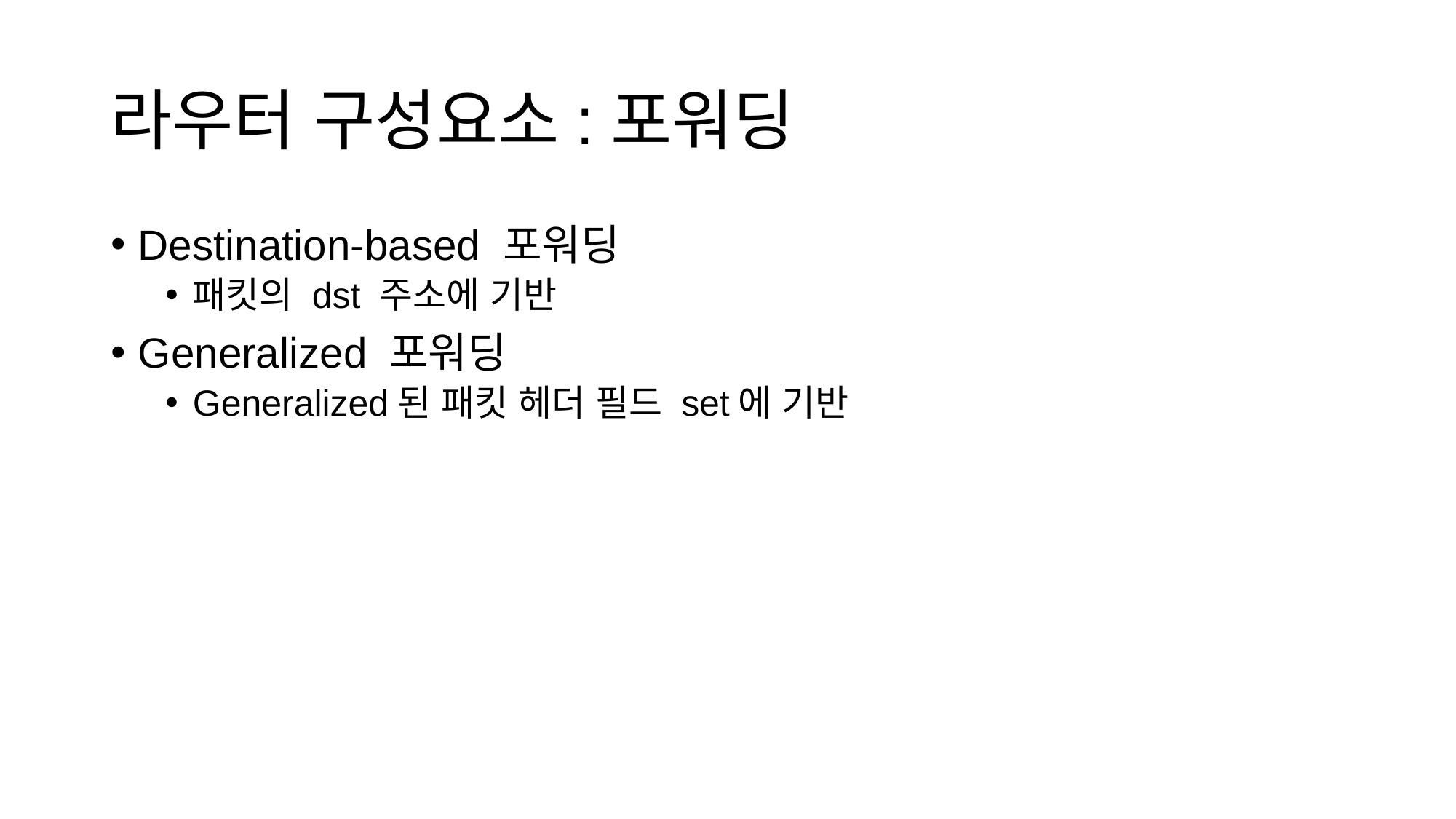

# 라우터 구성요소:포워딩
Destination-based 포워딩
패킷의 dst 주소에 기반
Generalized 포워딩
Generalized된 패킷 헤더 필드 set에 기반